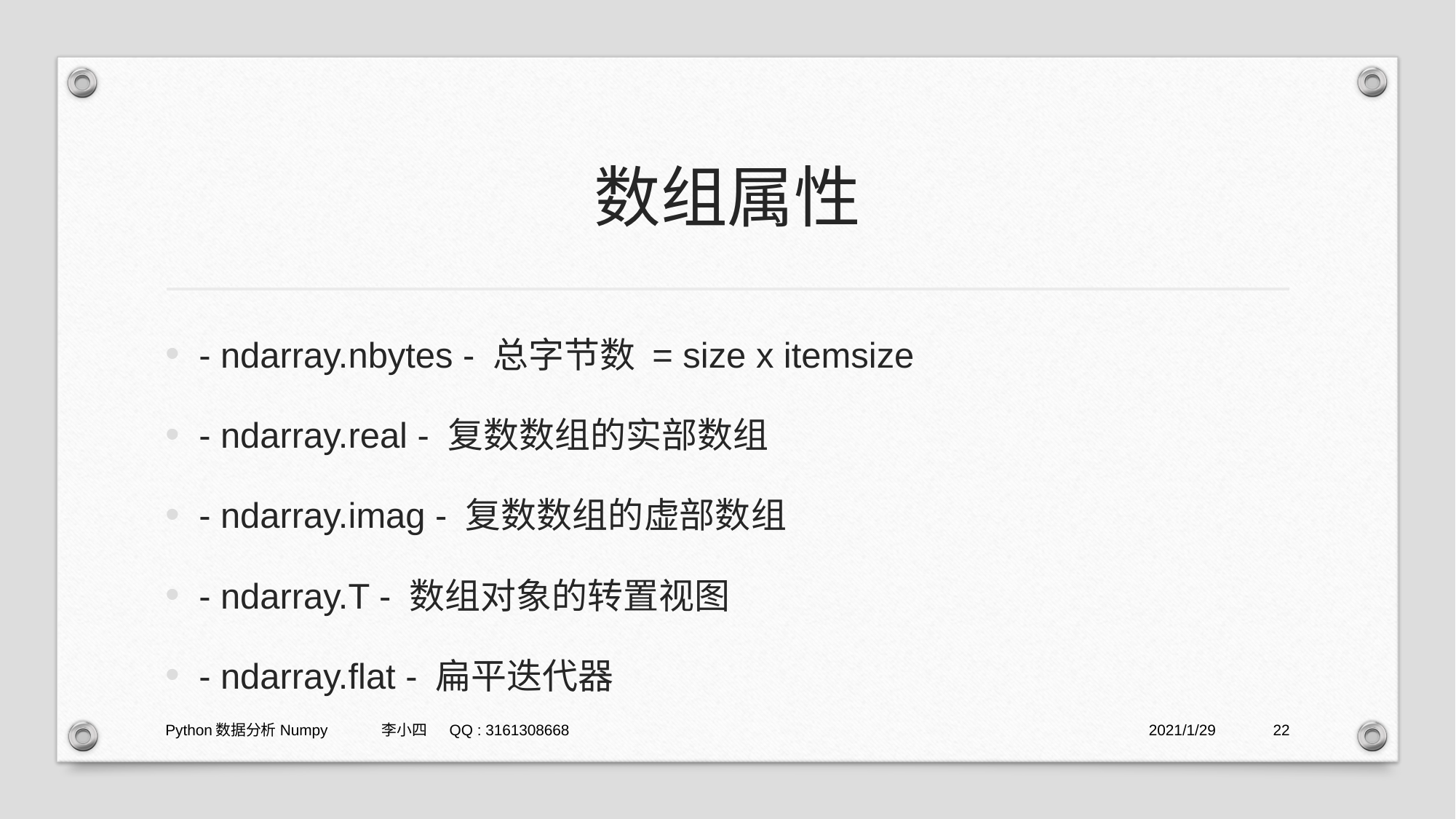

# 数组属性
- ndarray.nbytes - 总字节数 = size x itemsize
- ndarray.real - 复数数组的实部数组
- ndarray.imag - 复数数组的虚部数组
- ndarray.T - 数组对象的转置视图
- ndarray.flat - 扁平迭代器
Python数据分析Numpy            李小四    QQ : 3161308668
2021/1/29
22